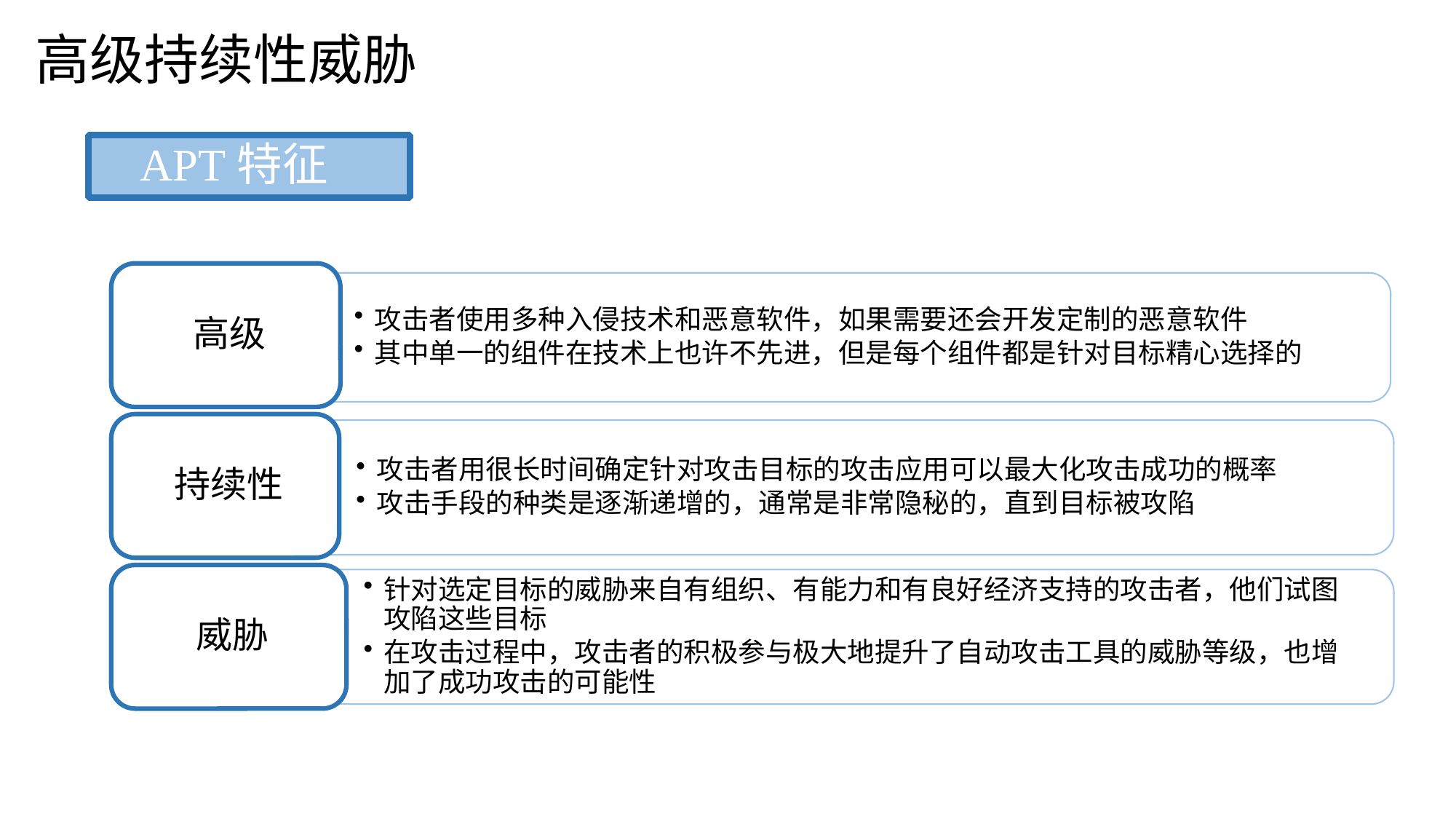

高级持续性威胁

APT特征
攻击者使用多种入侵技术和恶意软件，如果需要还会开发定制的恶意软件
其中单一的组件在技术上也许不先进，但是每个组件都是针对目标精心选择的
高级
攻击者用很长时间确定针对攻击目标的攻击应用可以最大化攻击成功的概率
攻击手段的种类是逐渐递增的，通常是非常隐秘的，直到目标被攻陷
持续性
针对选定目标的威胁来自有组织、有能力和有良好经济支持的攻击者，他们试图攻陷这些目标
在攻击过程中，攻击者的积极参与极大地提升了自动攻击工具的威胁等级，也增加了成功攻击的可能性
威胁